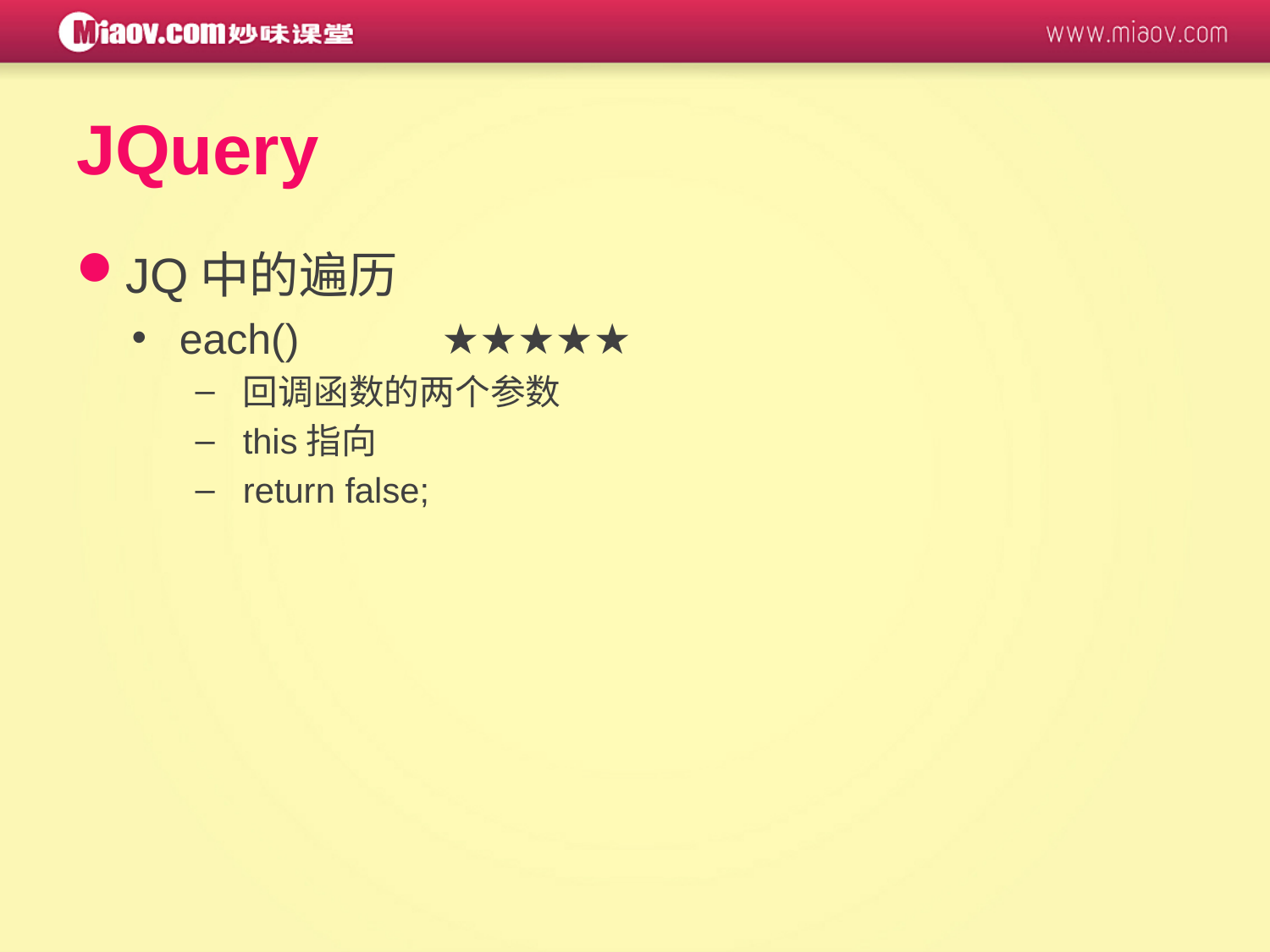

# JQuery
JQ中的遍历
each()            ★★★★★
回调函数的两个参数
this指向
return false;